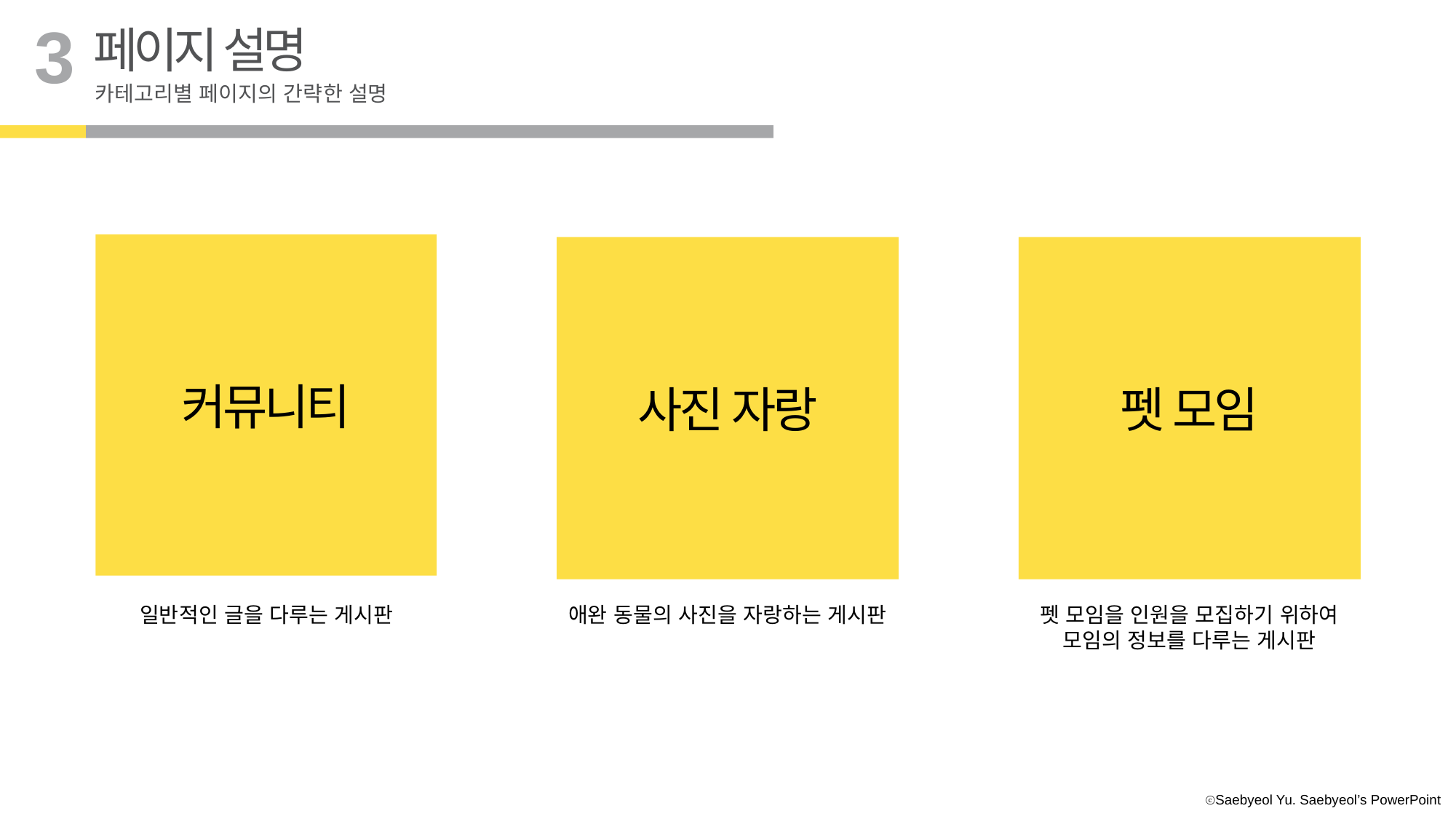

3
페이지 설명
카테고리별 페이지의 간략한 설명

커뮤니티
사진 자랑
펫 모임
일반적인 글을 다루는 게시판
애완 동물의 사진을 자랑하는 게시판
펫 모임을 인원을 모집하기 위하여
모임의 정보를 다루는 게시판